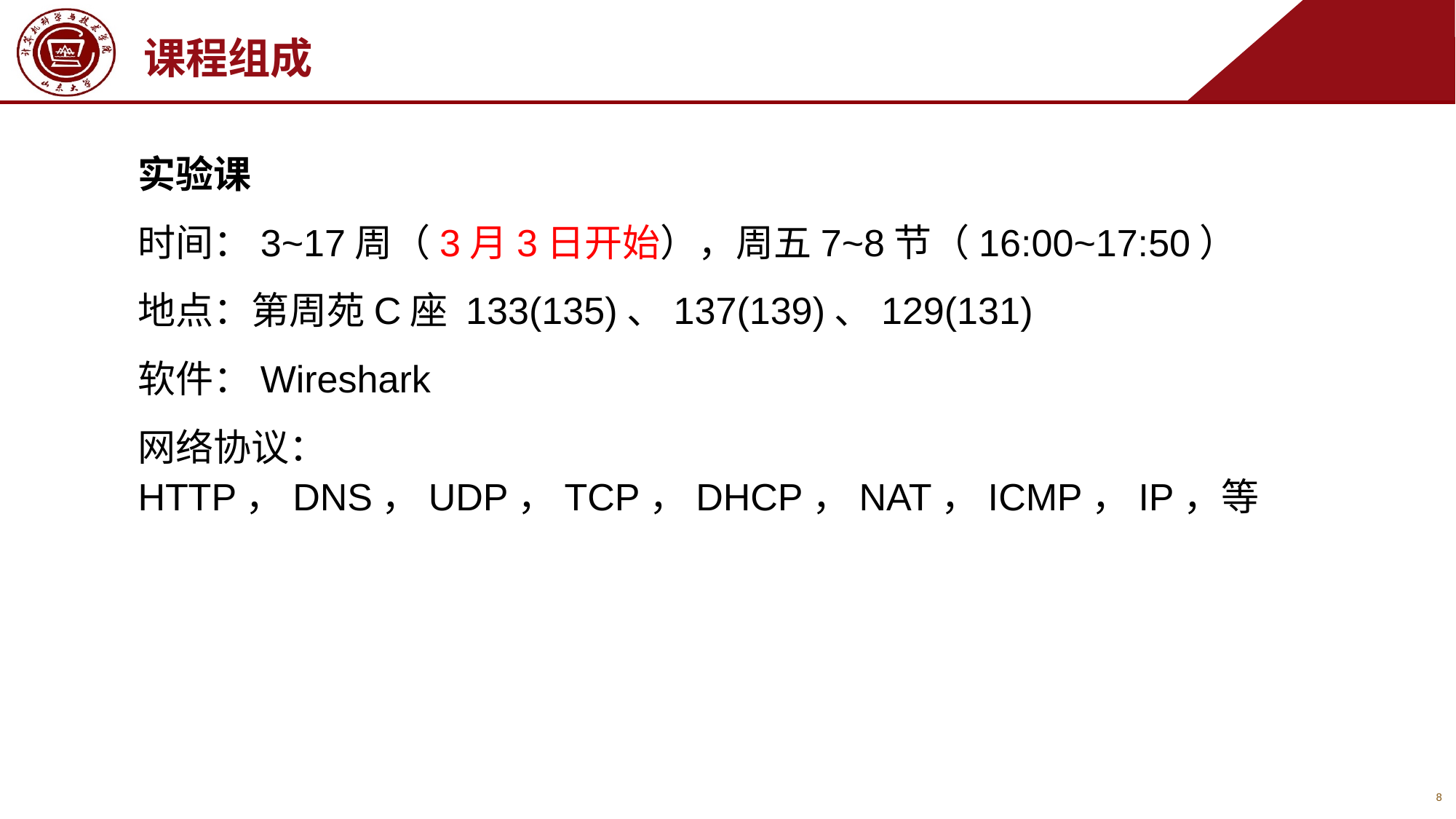

课程组成

实验课
时间：3~17周（3月3日开始），周五7~8节（16:00~17:50）
地点：第周苑C座 133(135)、137(139)、129(131)
软件：Wireshark
网络协议：HTTP，DNS，UDP，TCP，DHCP，NAT，ICMP，IP，等